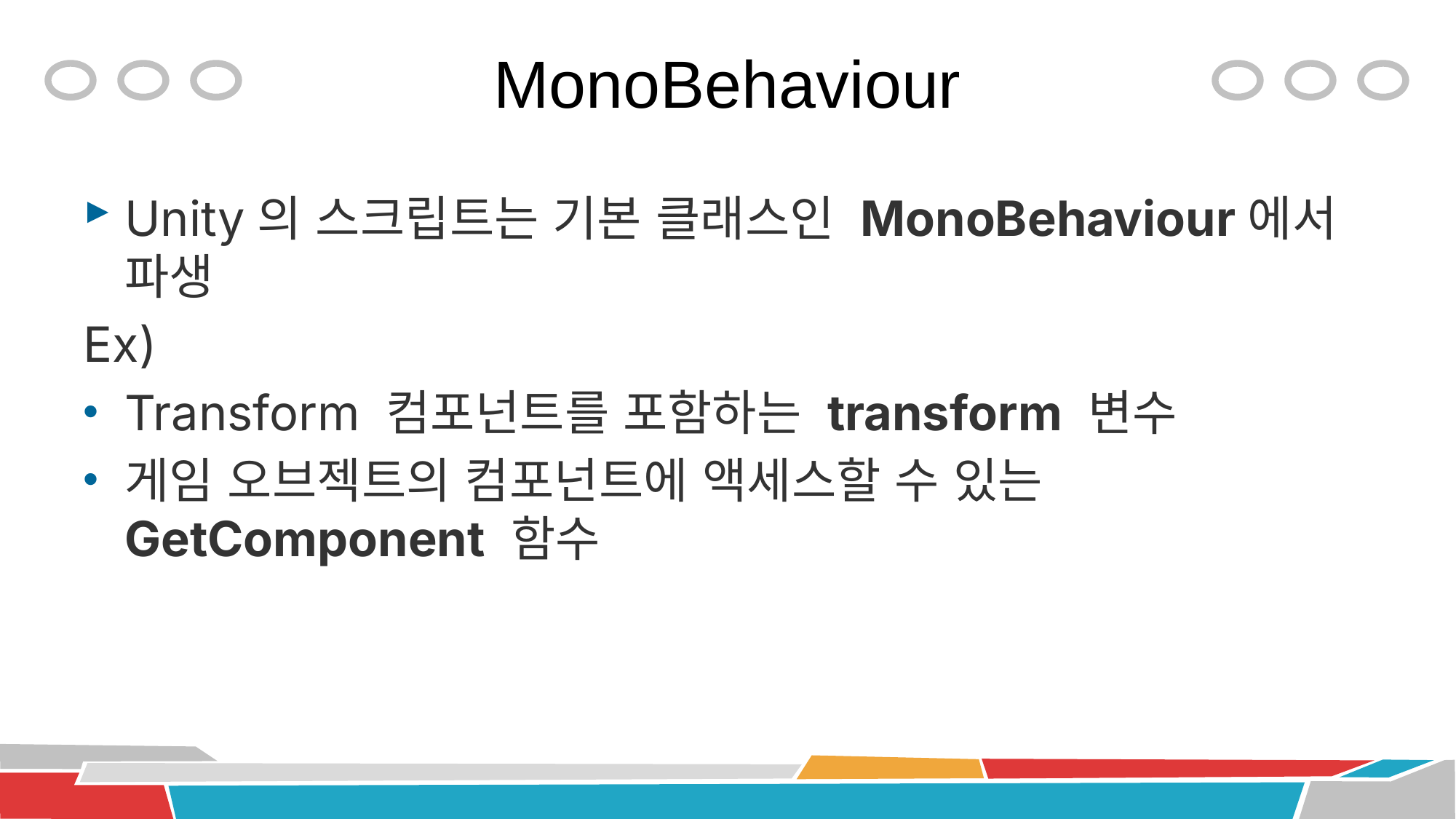

# MonoBehaviour
Unity의 스크립트는 기본 클래스인 MonoBehaviour에서 파생
Ex)
Transform 컴포넌트를 포함하는 transform 변수
게임 오브젝트의 컴포넌트에 액세스할 수 있는 GetComponent 함수